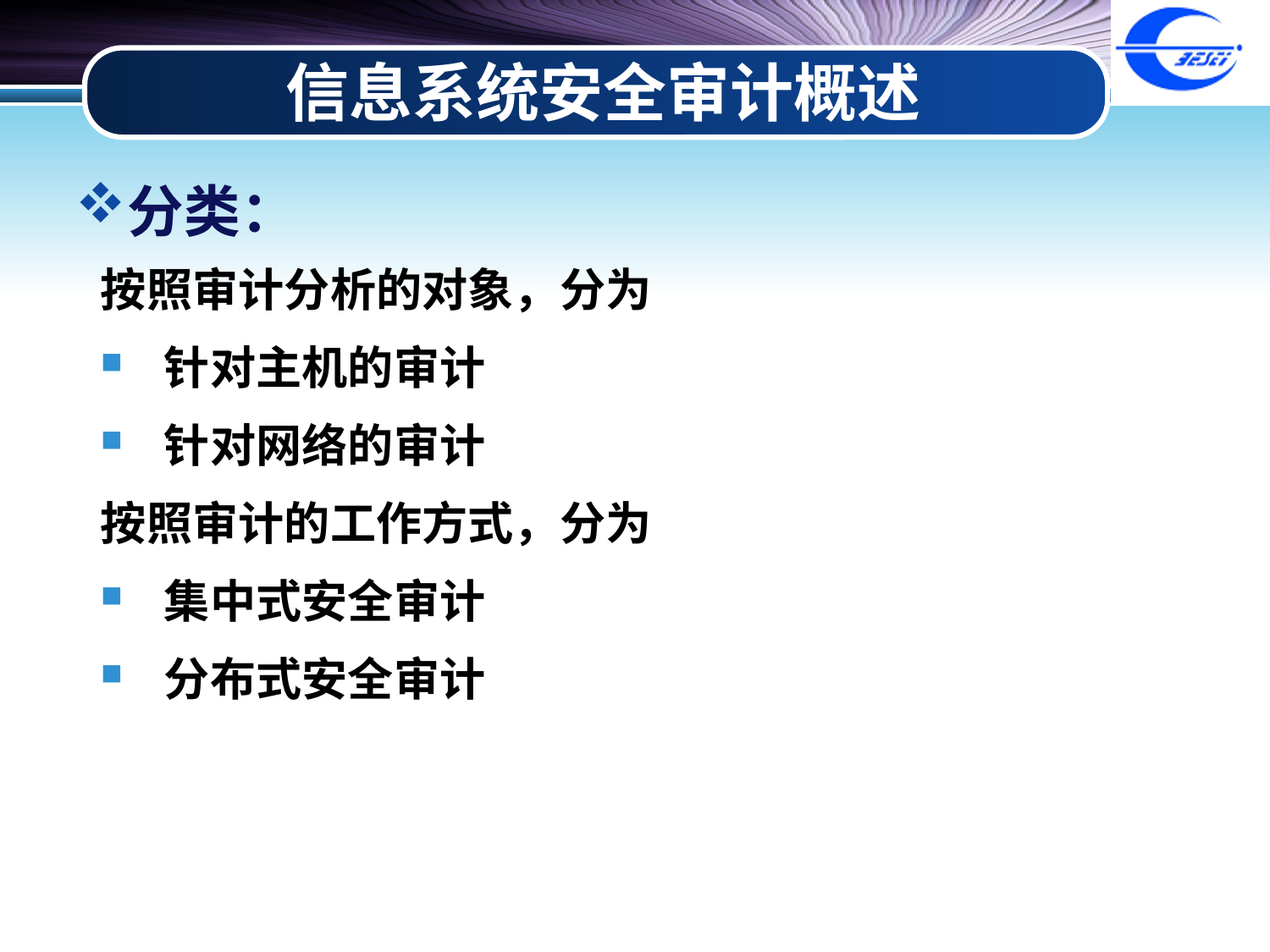

# 信息系统安全审计概述
分类：
按照审计分析的对象，分为
针对主机的审计
针对网络的审计
按照审计的工作方式，分为
集中式安全审计
分布式安全审计